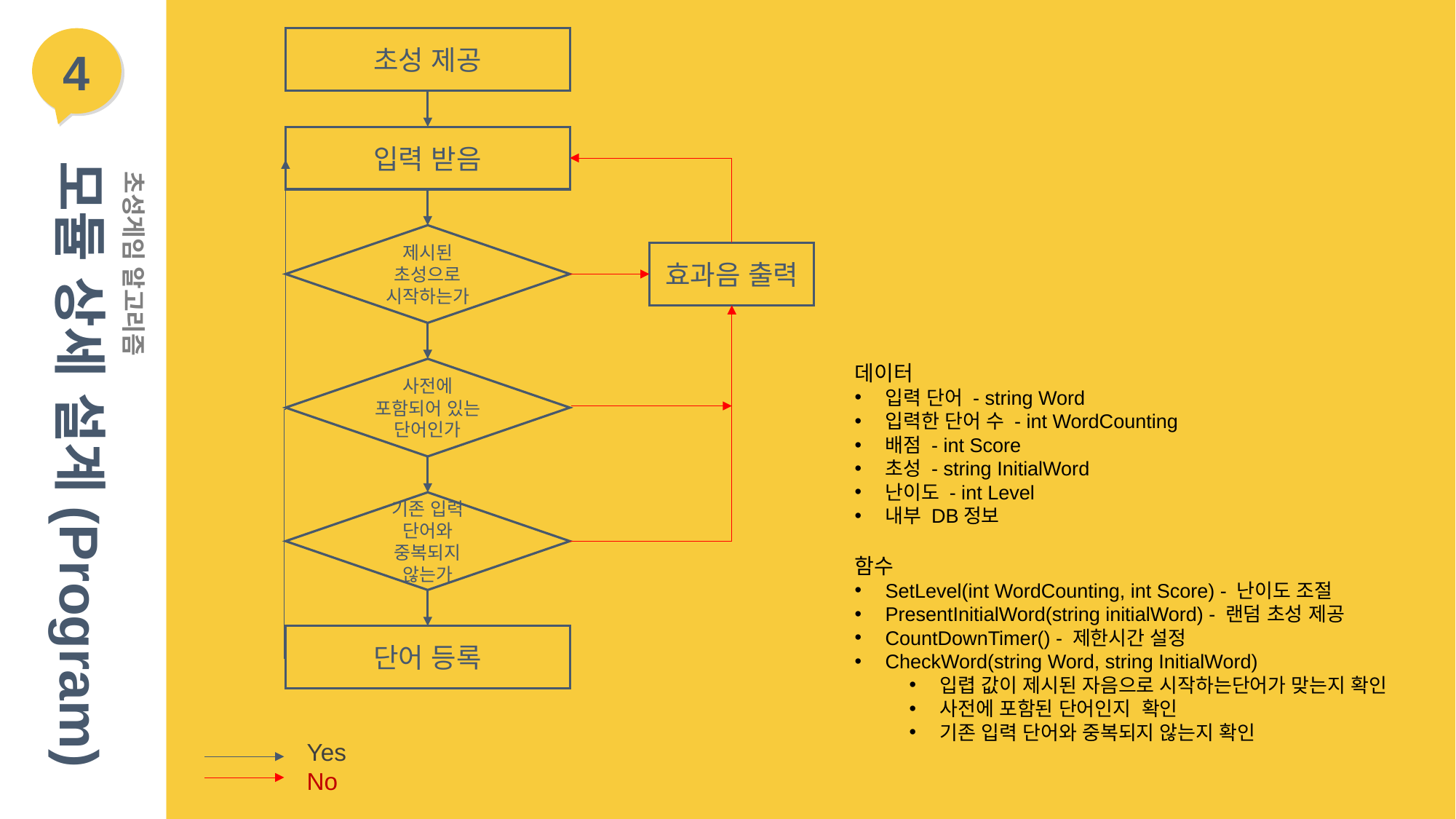

4

초성 제공
입력 받음
모듈 상세 설계(Program)
초성게임 알고리즘
제시된 초성으로 시작하는가
효과음 출력
데이터
입력 단어 - string Word
입력한 단어 수 - int WordCounting
배점 - int Score
초성 - string InitialWord
난이도 - int Level
내부 DB정보

함수
SetLevel(int WordCounting, int Score) - 난이도 조절
PresentInitialWord(string initialWord) - 랜덤 초성 제공
CountDownTimer() - 제한시간 설정
CheckWord(string Word, string InitialWord)
입렵 값이 제시된 자음으로 시작하는단어가 맞는지 확인
사전에 포함된 단어인지  확인
기존 입력 단어와 중복되지 않는지 확인
사전에 포함되어 있는 단어인가
기존 입력 단어와 중복되지 않는가
단어 등록
	Yes
	No